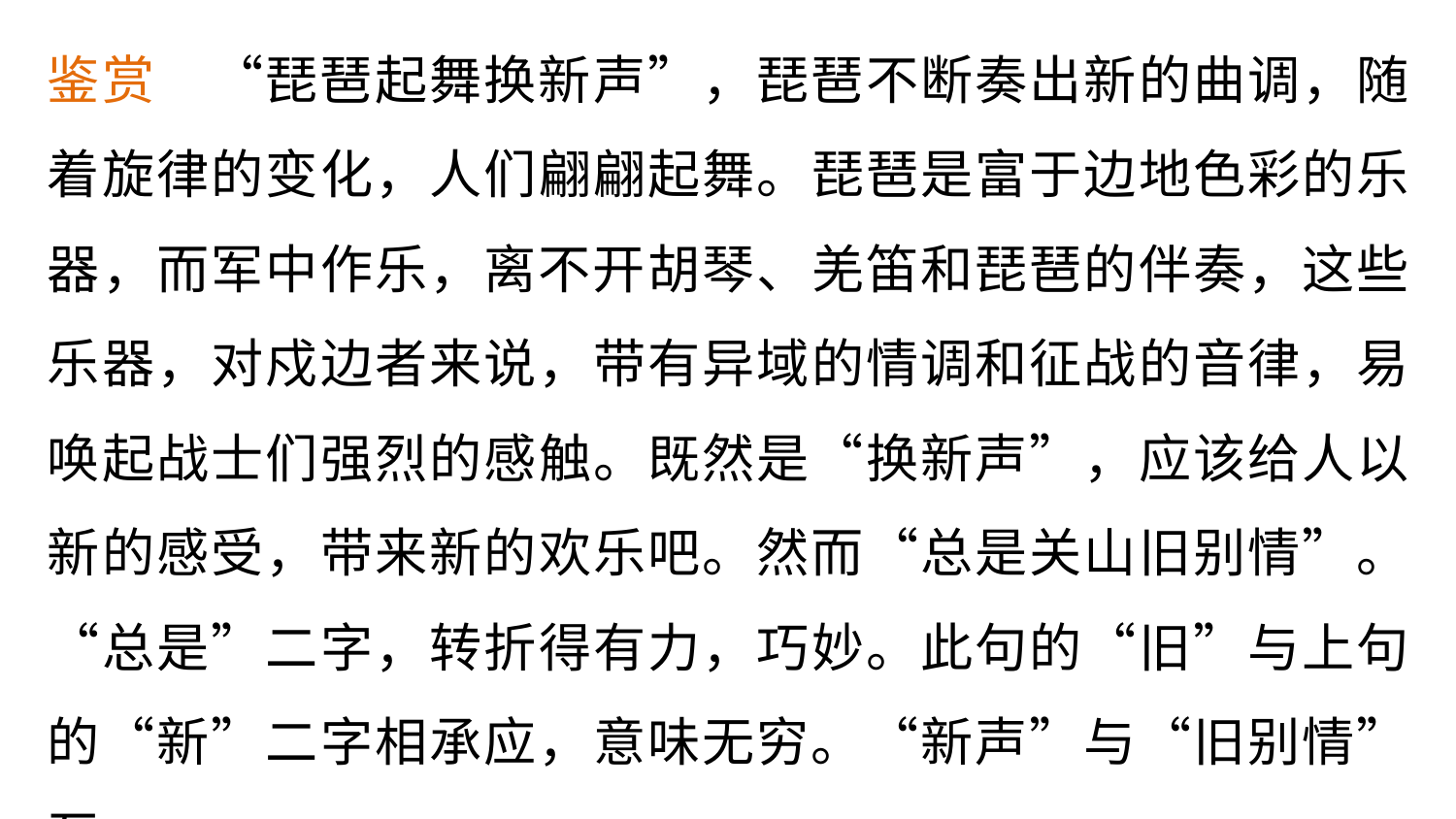

鉴赏　“琵琶起舞换新声”，琵琶不断奏出新的曲调，随着旋律的变化，人们翩翩起舞。琵琶是富于边地色彩的乐器，而军中作乐，离不开胡琴、羌笛和琵琶的伴奏，这些乐器，对戍边者来说，带有异域的情调和征战的音律，易唤起战士们强烈的感触。既然是“换新声”，应该给人以新的感受，带来新的欢乐吧。然而“总是关山旧别情”。“总是”二字，转折得有力，巧妙。此句的“旧”与上句的“新”二字相承应，意味无穷。“新声”与“旧别情”互